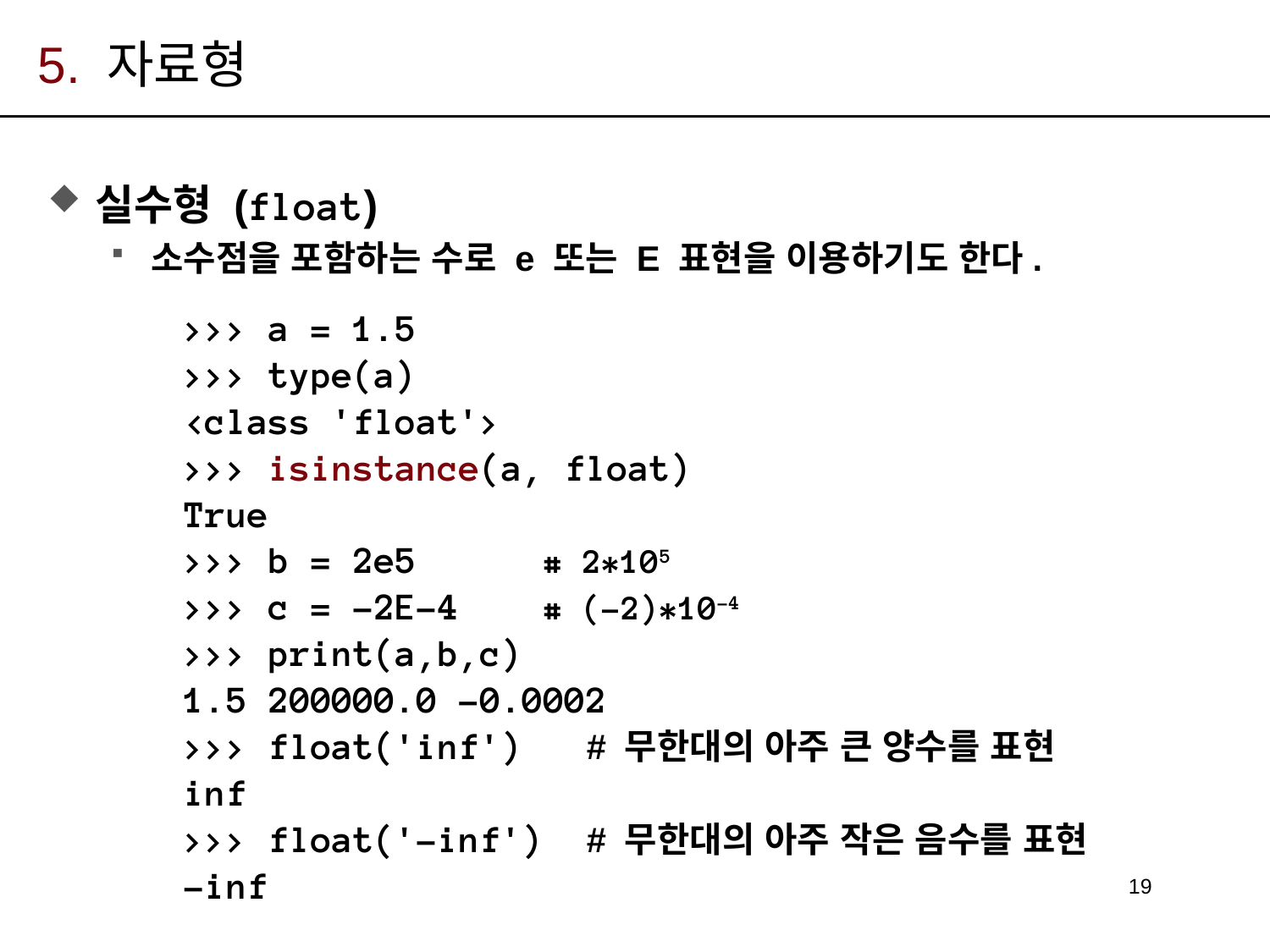

# 5. 자료형
실수형 (float)
소수점을 포함하는 수로 e 또는 E 표현을 이용하기도 한다.

>>> a = 1.5
>>> type(a)
<class 'float'>
>>> isinstance(a, float)
True
>>> b = 2e5      # 2*105
>>> c = -2E-4    # (-2)*10-4
>>> print(a,b,c)
1.5 200000.0 -0.0002
>>> float('inf')   # 무한대의 아주 큰 양수를 표현
inf
>>> float('-inf')  # 무한대의 아주 작은 음수를 표현
-inf
19